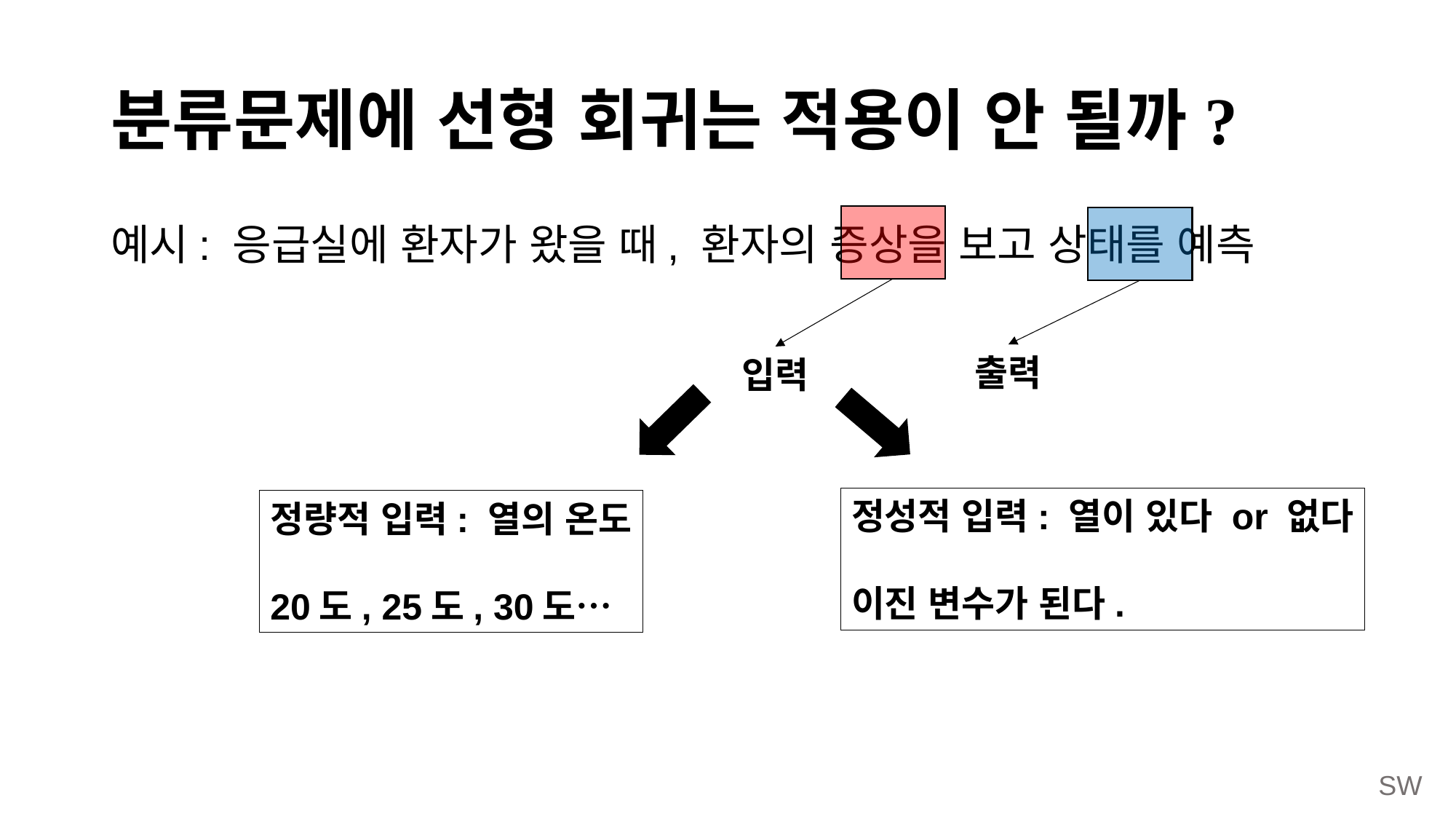

# 분류문제에 선형 회귀는 적용이 안 될까?

예시: 응급실에 환자가 왔을 때, 환자의 증상을 보고 상태를 예측
출력
입력

정성적 입력: 열이 있다 or 없다

이진 변수가 된다.
정량적 입력: 열의 온도

20도, 25도, 30도…